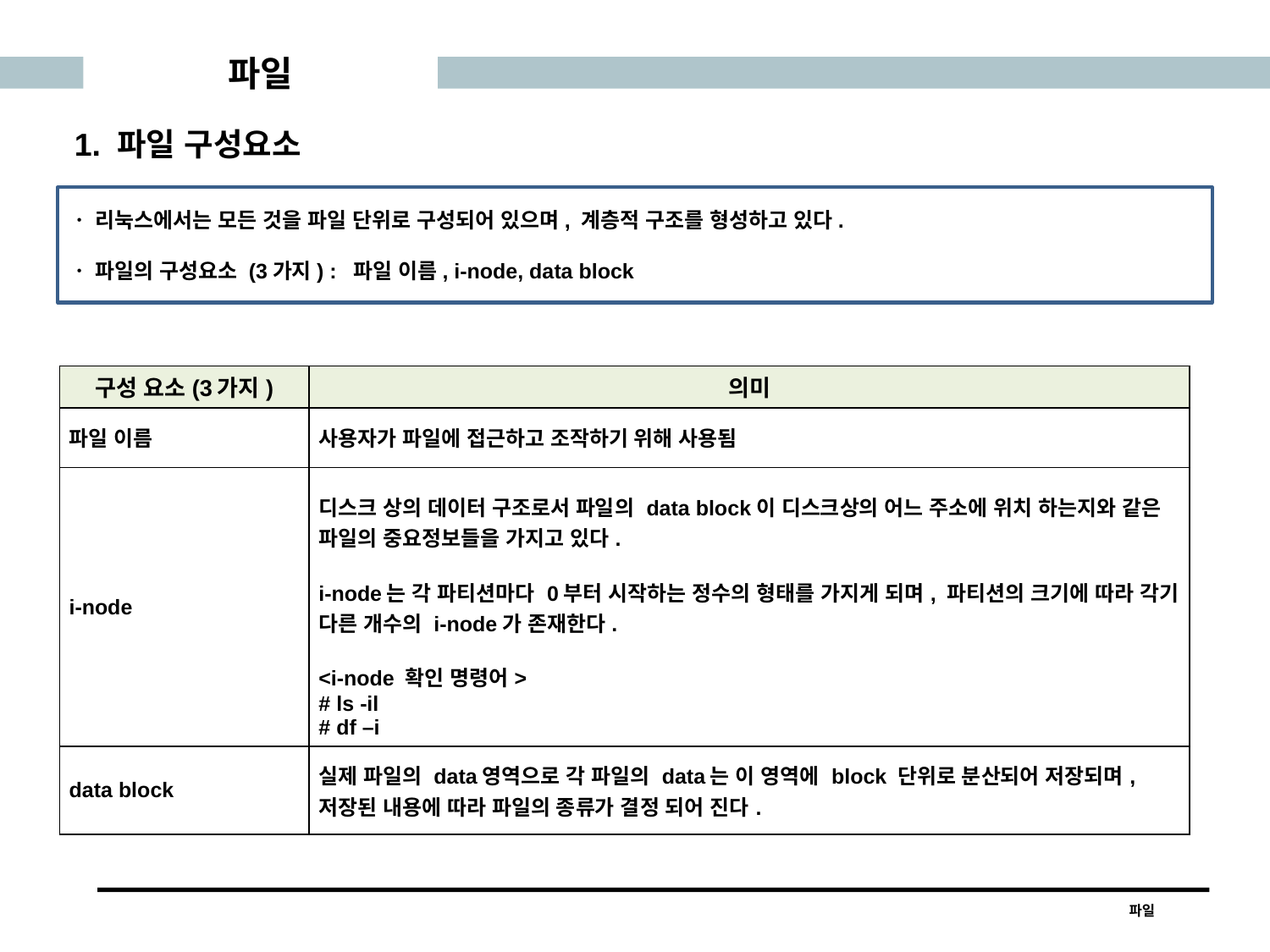

파일

1. 파일 구성요소
ㆍ 리눅스에서는 모든 것을 파일 단위로 구성되어 있으며, 계층적 구조를 형성하고 있다.

ㆍ 파일의 구성요소 (3가지) :  파일 이름, i-node, data block
| 구성 요소(3가지) | 의미 |
| --- | --- |
| 파일 이름 | 사용자가 파일에 접근하고 조작하기 위해 사용됨 |
| i-node | 디스크 상의 데이터 구조로서 파일의 data block이 디스크상의 어느 주소에 위치 하는지와 같은 파일의 중요정보들을 가지고 있다. i-node는 각 파티션마다 0부터 시작하는 정수의 형태를 가지게 되며, 파티션의 크기에 따라 각기 다른 개수의 i-node가 존재한다. <i-node 확인 명령어> # ls -il # df –i |
| data block | 실제 파일의 data영역으로 각 파일의 data는 이 영역에 block 단위로 분산되어 저장되며, 저장된 내용에 따라 파일의 종류가 결정 되어 진다. |

파일